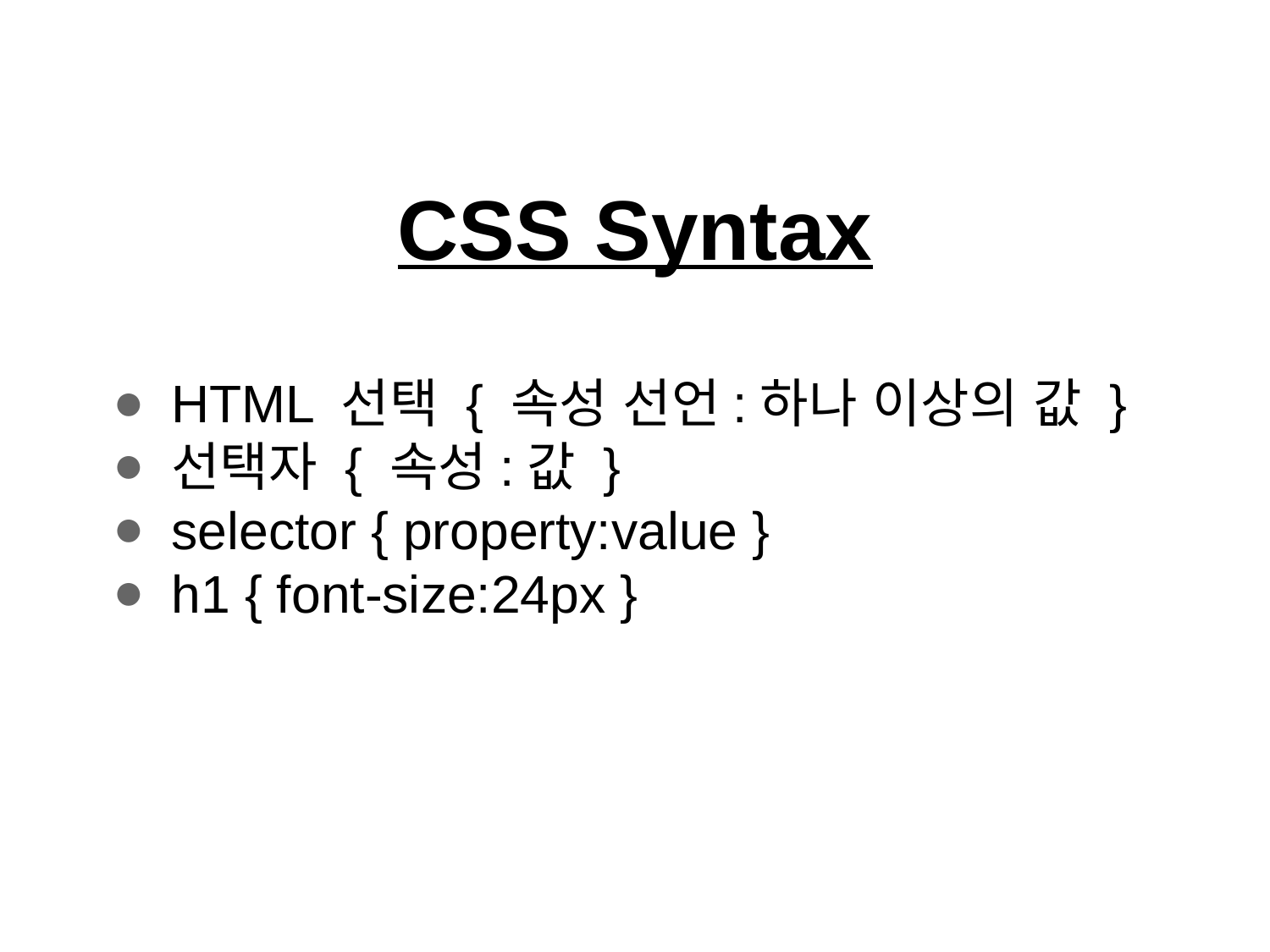

# CSS Syntax
HTML 선택 { 속성 선언:하나 이상의 값 }
선택자 { 속성:값 }
selector { property:value }
h1 { font-size:24px }